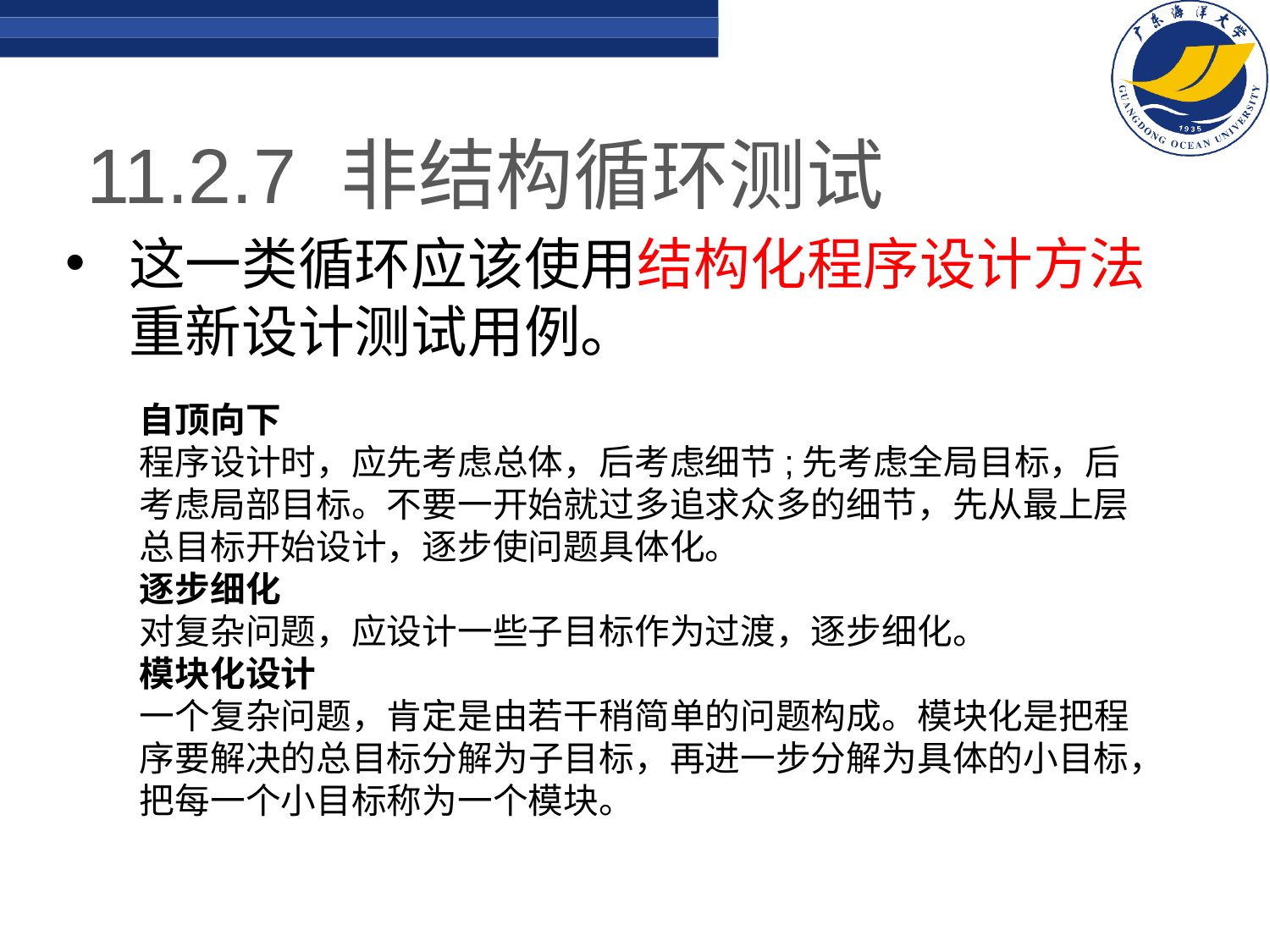

# 11.2.7	非结构循环测试
这一类循环应该使用结构化程序设计方法重新设计测试用例。
自顶向下
程序设计时，应先考虑总体，后考虑细节;先考虑全局目标，后考虑局部目标。不要一开始就过多追求众多的细节，先从最上层总目标开始设计，逐步使问题具体化。
逐步细化
对复杂问题，应设计一些子目标作为过渡，逐步细化。
模块化设计
一个复杂问题，肯定是由若干稍简单的问题构成。模块化是把程序要解决的总目标分解为子目标，再进一步分解为具体的小目标，把每一个小目标称为一个模块。

35